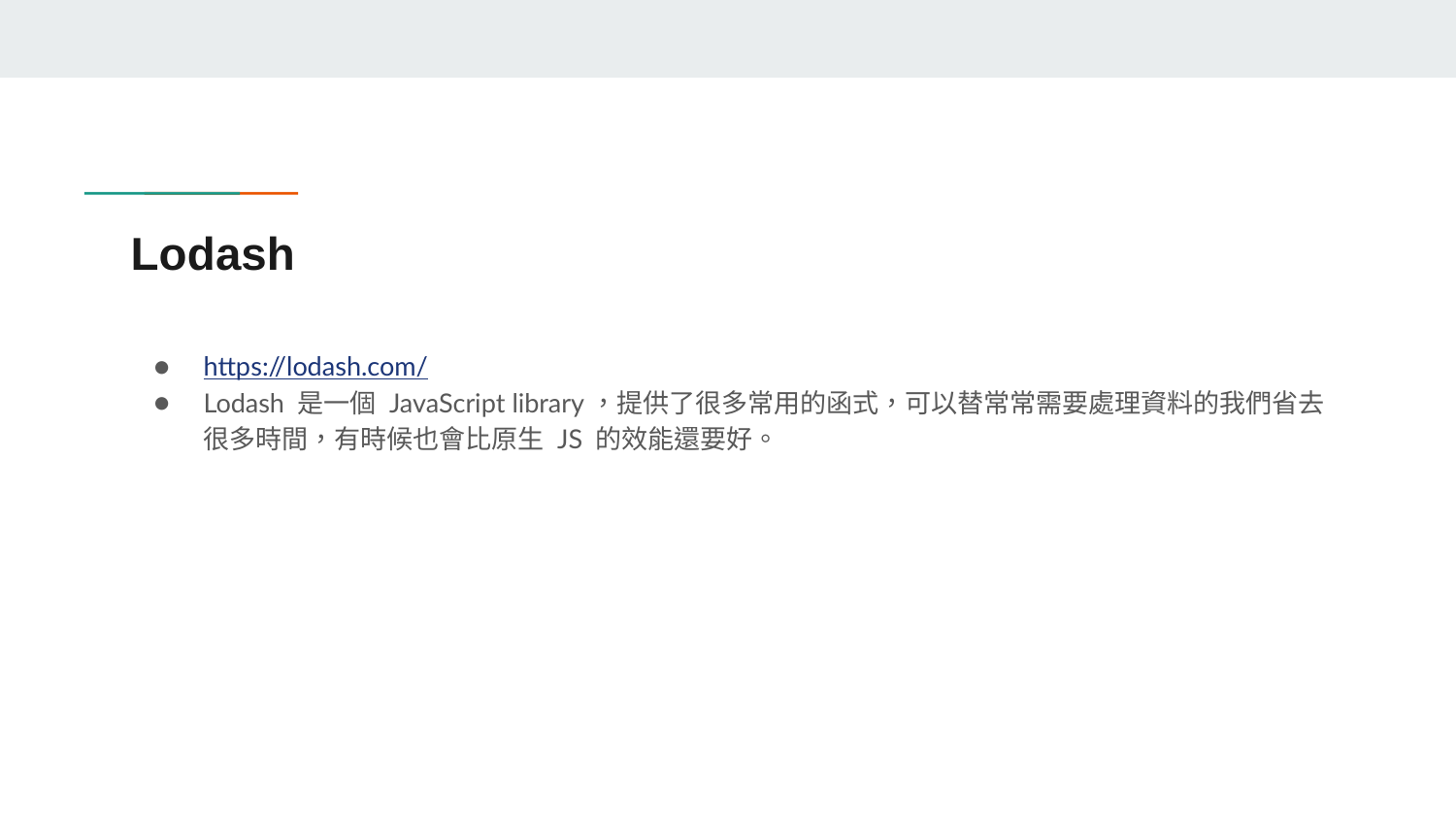

# Lodash
https://lodash.com/
Lodash 是一個 JavaScript library，提供了很多常用的函式，可以替常常需要處理資料的我們省去很多時間，有時候也會比原生 JS 的效能還要好。